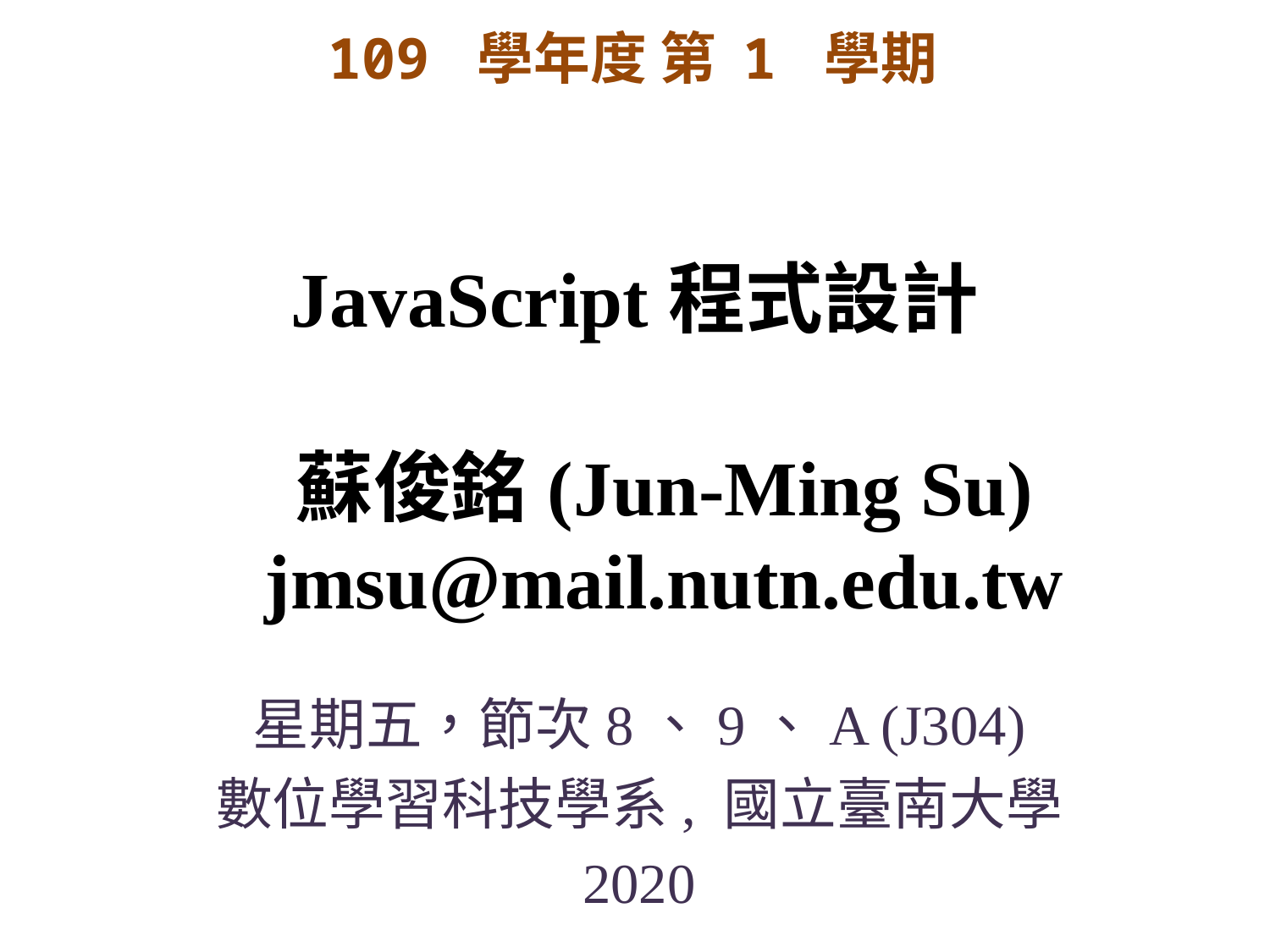

109 學年度 第 1 學期
# JavaScript程式設計
蘇俊銘(Jun-Ming Su)
jmsu@mail.nutn.edu.tw
星期五，節次8、9、A (J304)
數位學習科技學系, 國立臺南大學
2020